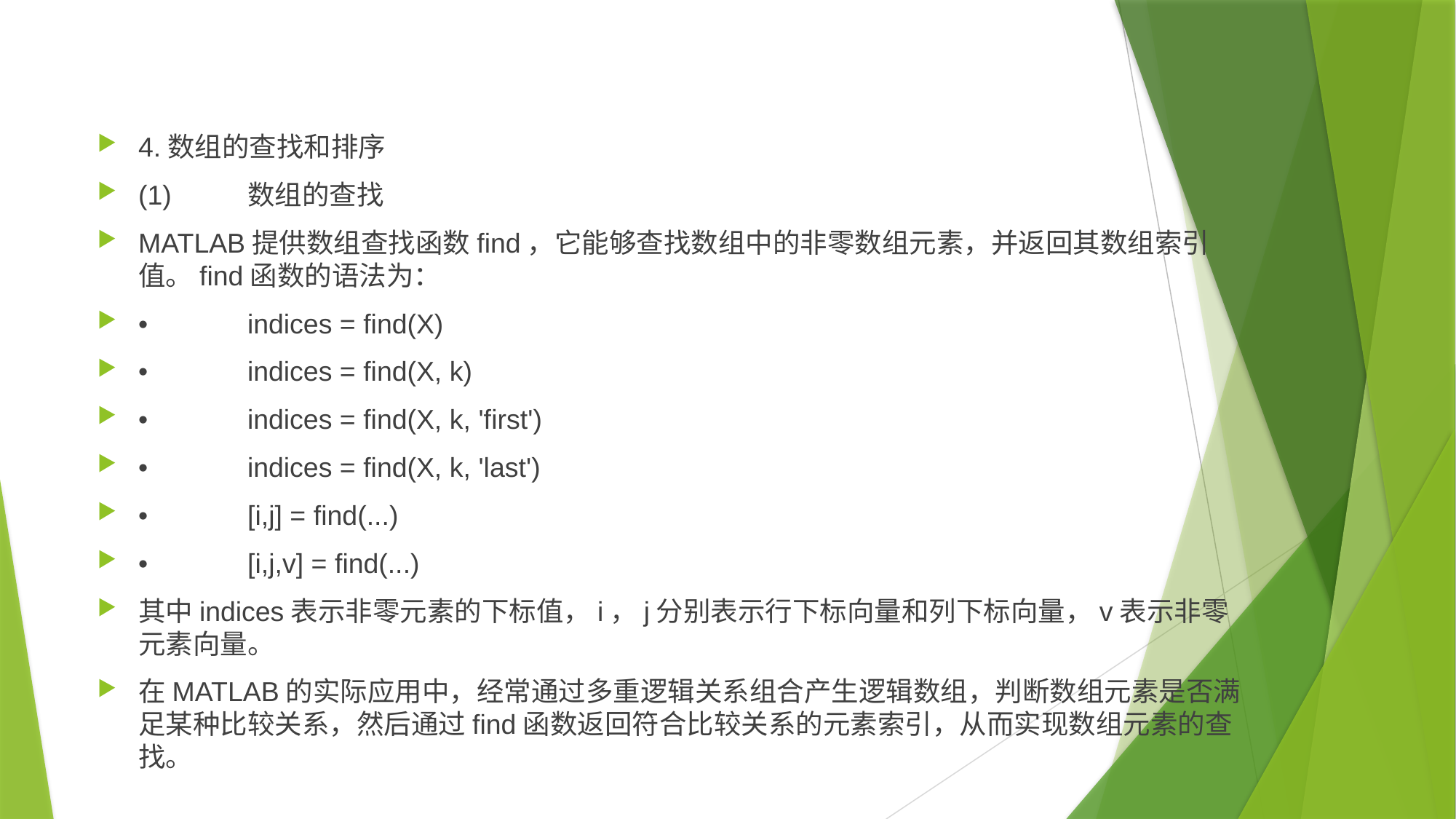

4.数组的查找和排序
(1)	数组的查找
MATLAB提供数组查找函数find，它能够查找数组中的非零数组元素，并返回其数组索引值。find函数的语法为：
•	indices = find(X)
•	indices = find(X, k)
•	indices = find(X, k, 'first')
•	indices = find(X, k, 'last')
•	[i,j] = find(...)
•	[i,j,v] = find(...)
其中indices表示非零元素的下标值，i，j分别表示行下标向量和列下标向量，v表示非零元素向量。
在MATLAB的实际应用中，经常通过多重逻辑关系组合产生逻辑数组，判断数组元素是否满足某种比较关系，然后通过find函数返回符合比较关系的元素索引，从而实现数组元素的查找。